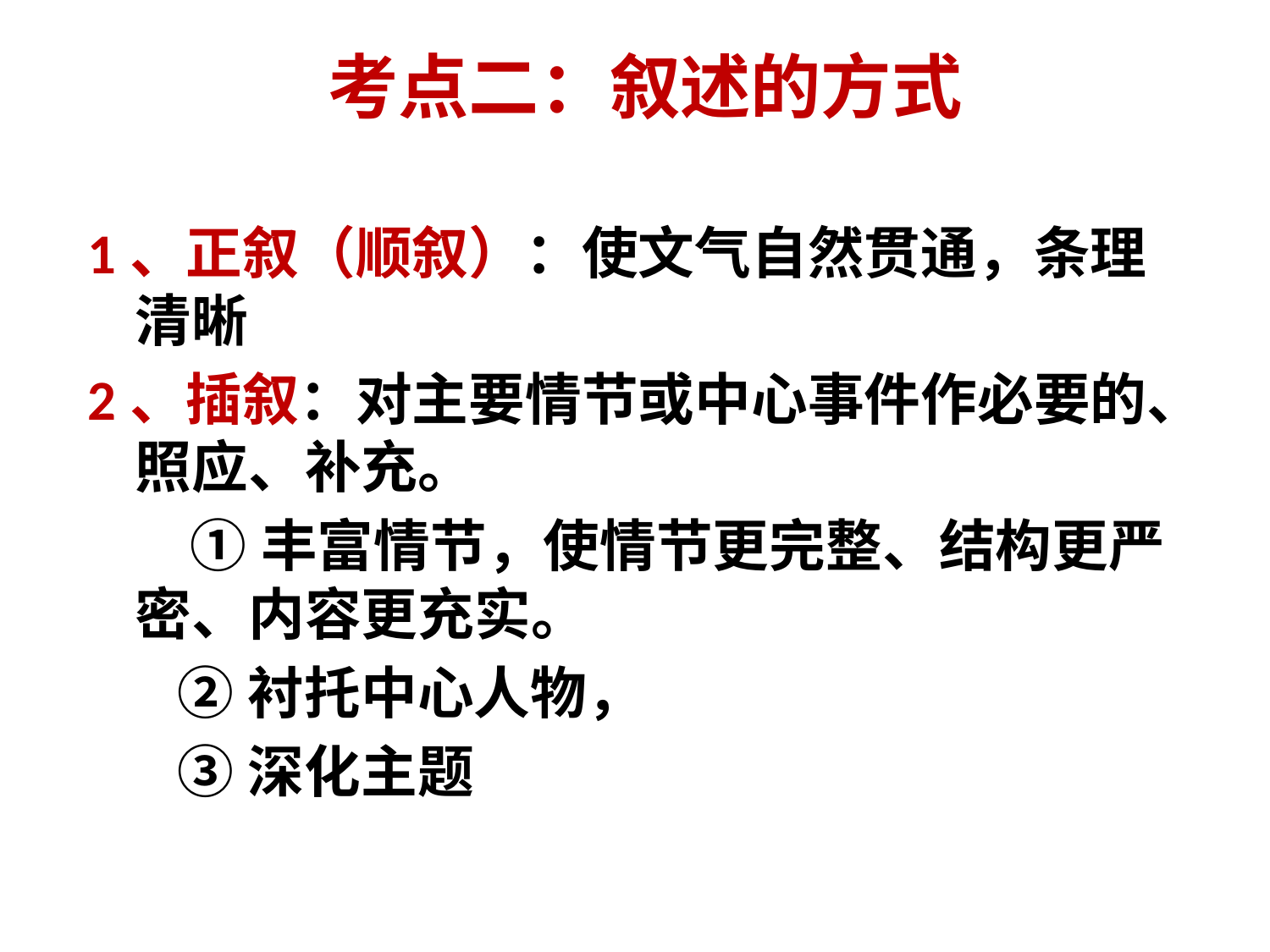

考点二：叙述的方式

1、正叙（顺叙）：使文气自然贯通，条理清晰
2、插叙：对主要情节或中心事件作必要的、照应、补充。
        ①丰富情节，使情节更完整、结构更严密、内容更充实。
       ②衬托中心人物，
       ③深化主题